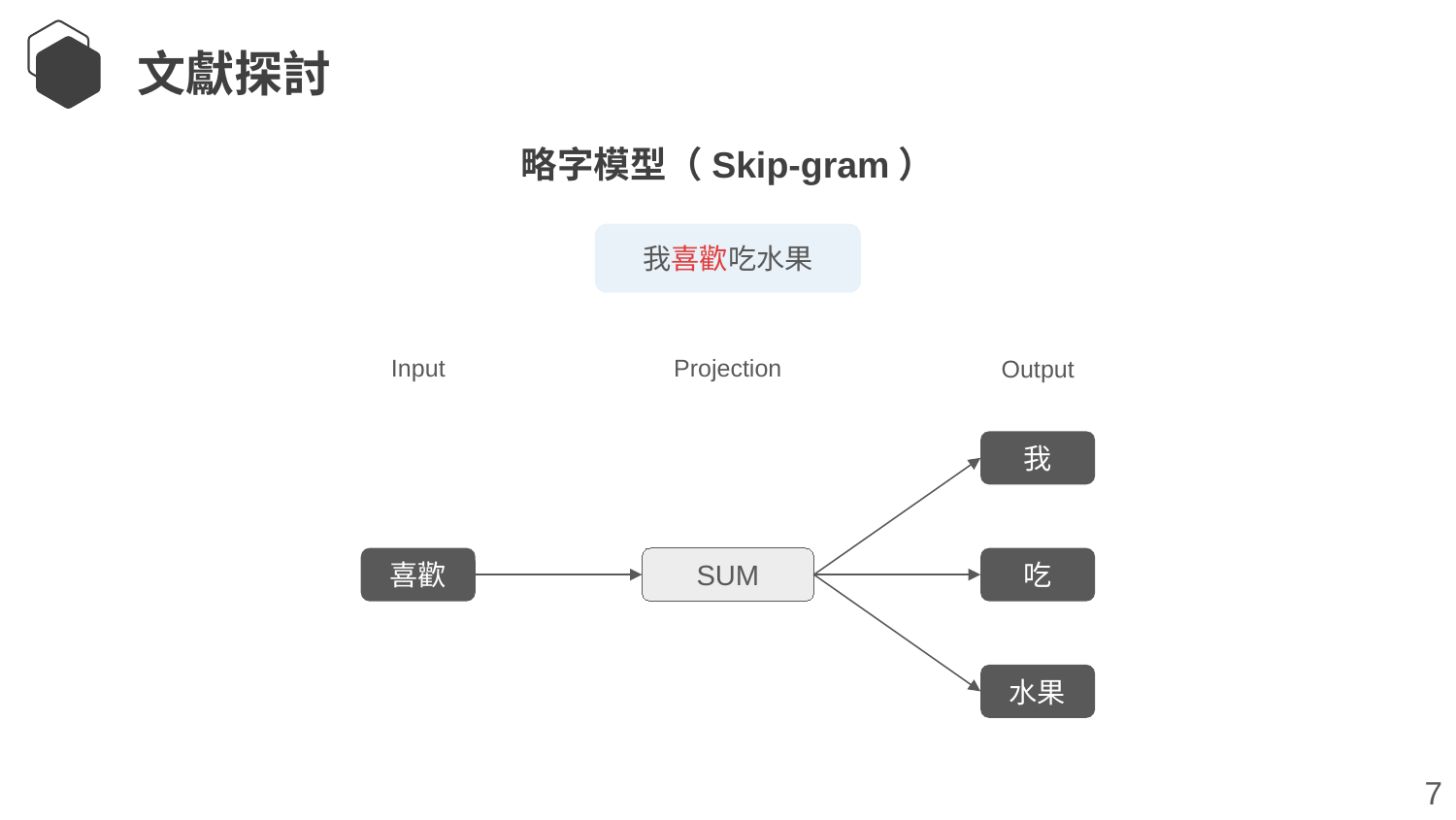

文獻探討
略字模型（Skip-gram）

我喜歡吃水果
Input
Projection
Output
我
吃
水果
SUM
喜歡
7